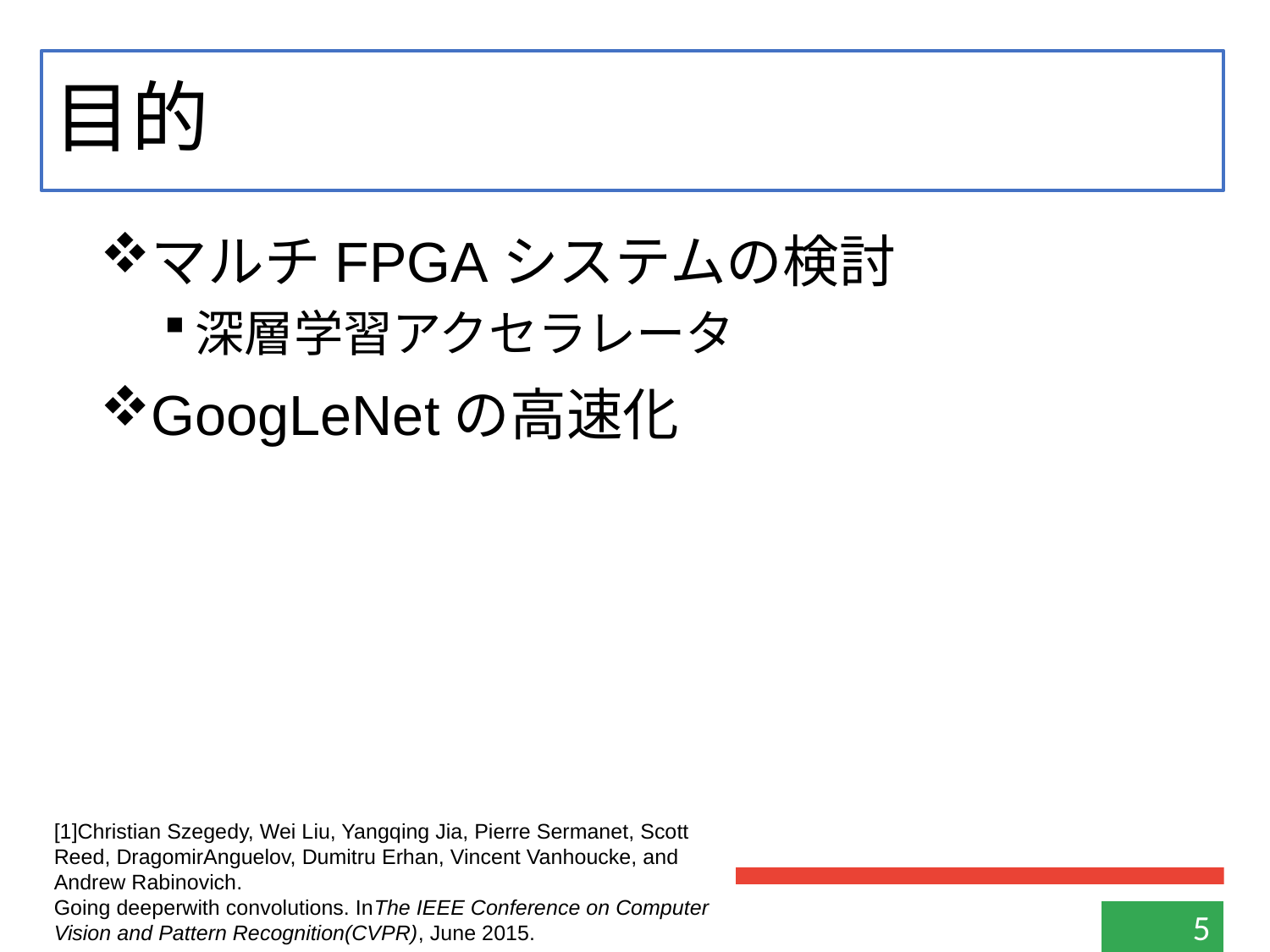

# 目的
マルチFPGAシステムの検討
深層学習アクセラレータ
GoogLeNetの高速化
[1]Christian Szegedy, Wei Liu, Yangqing Jia, Pierre Sermanet, Scott Reed, DragomirAnguelov, Dumitru Erhan, Vincent Vanhoucke, and Andrew Rabinovich.
Going deeperwith convolutions. InThe IEEE Conference on Computer Vision and Pattern Recognition(CVPR), June 2015.
5